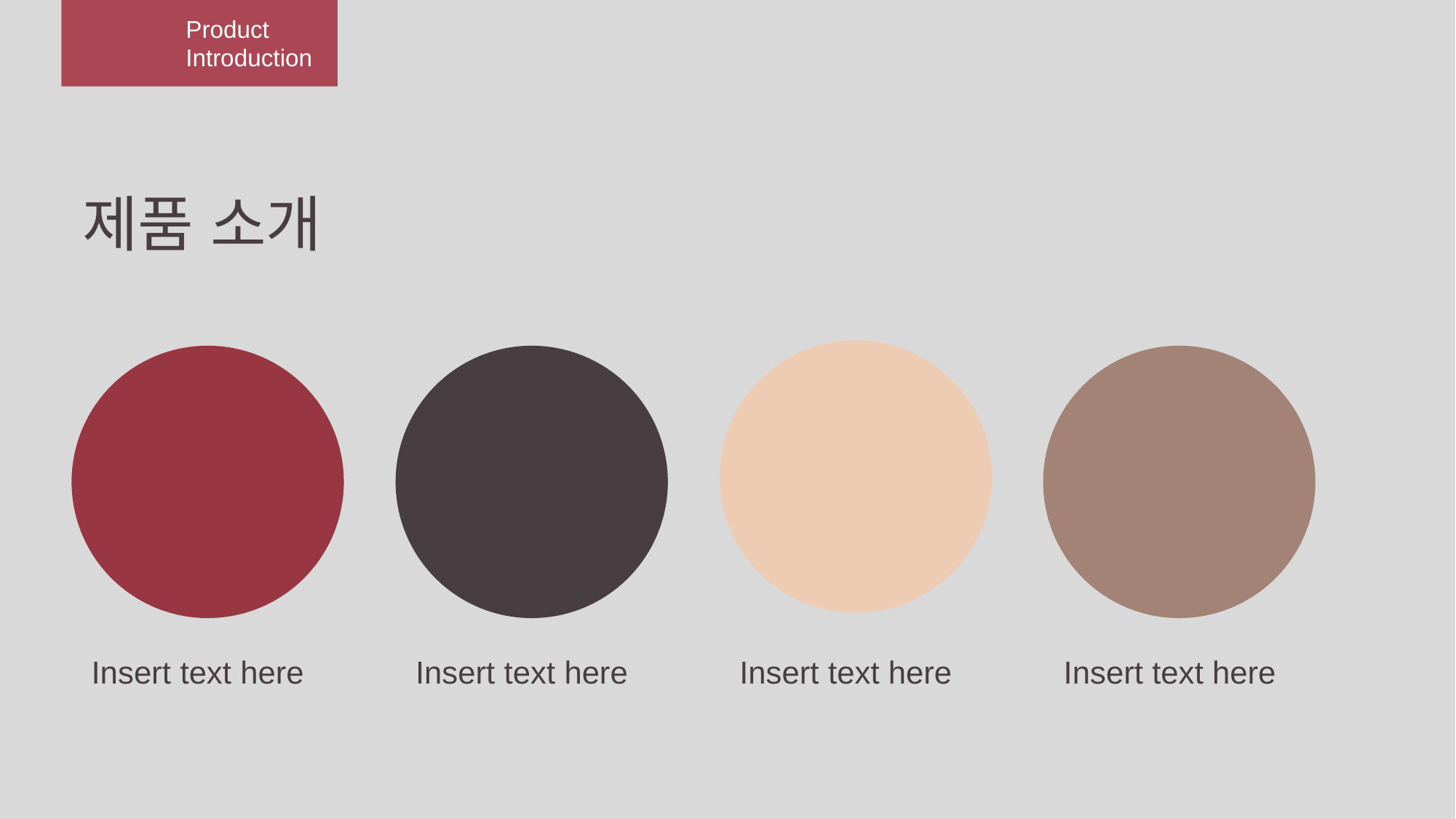

Product
Introduction
제품 소개

Insert text here
Insert text here
Insert text here
Insert text here